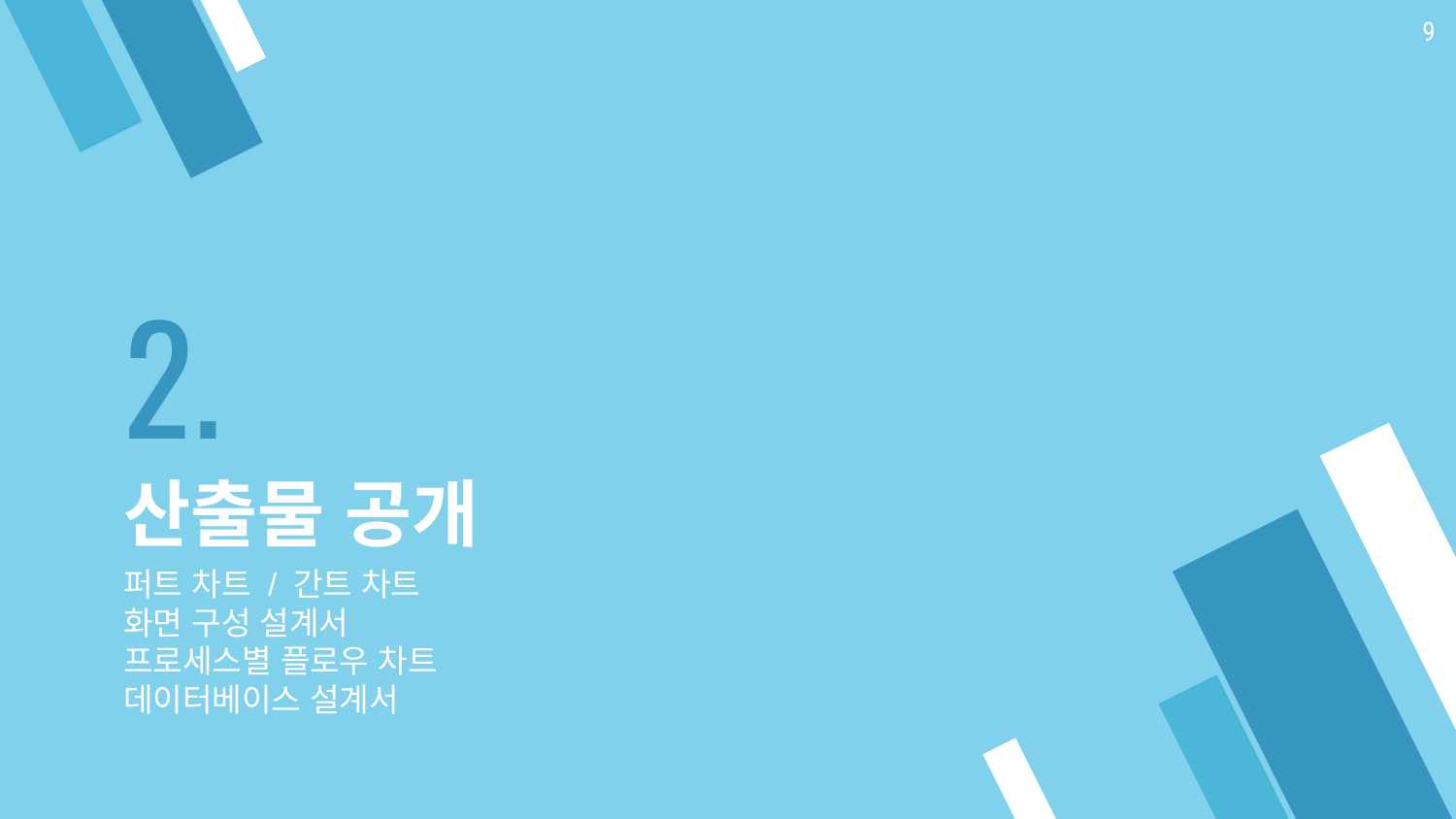

9
# 2.
산출물 공개
퍼트 차트 / 간트 차트
화면 구성 설계서
프로세스별 플로우 차트
데이터베이스 설계서